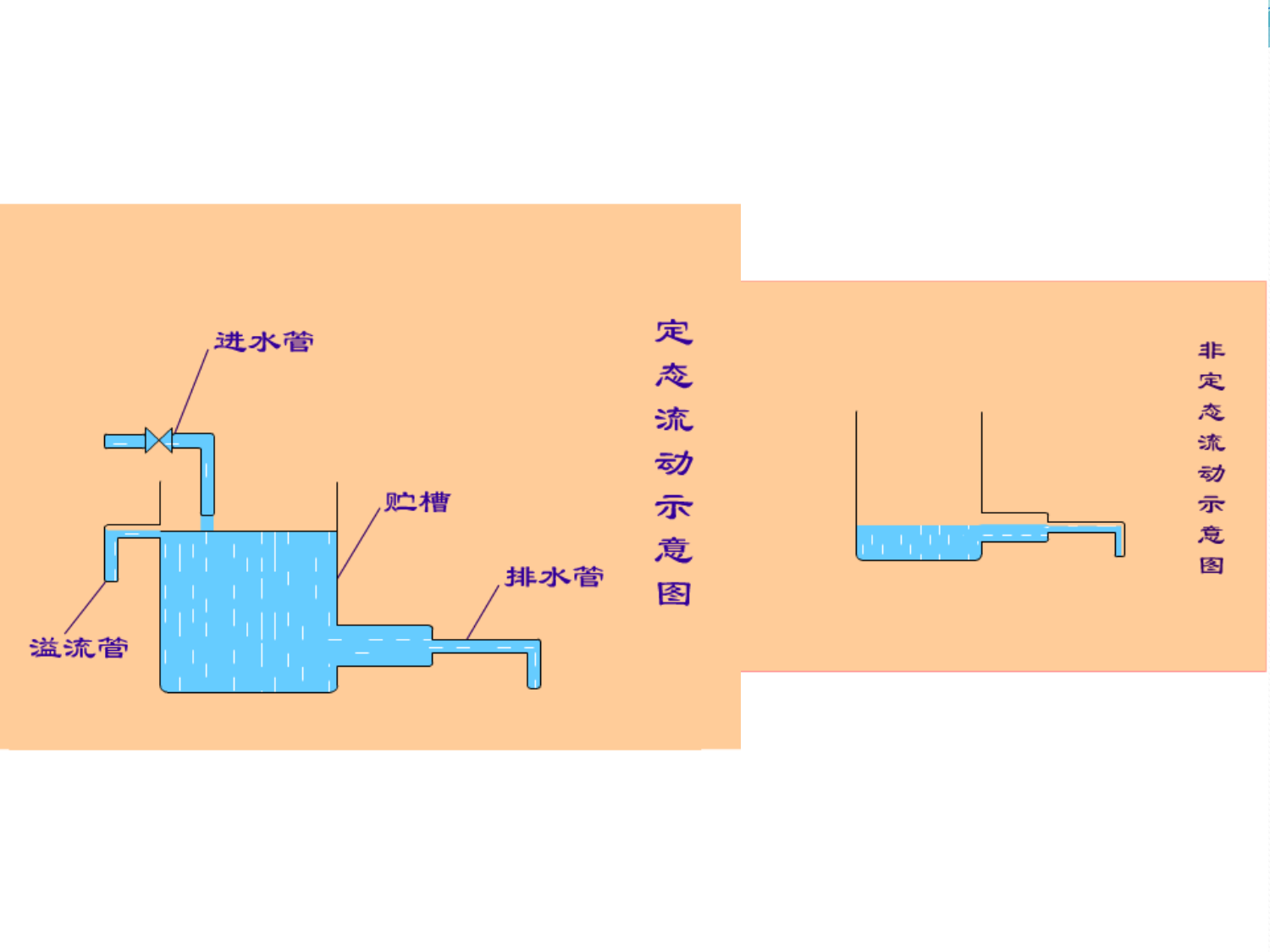

定
常
流
动
非
定
常
流
动
其内部任一点处的压力、速度和密度都不随时间变化而变化